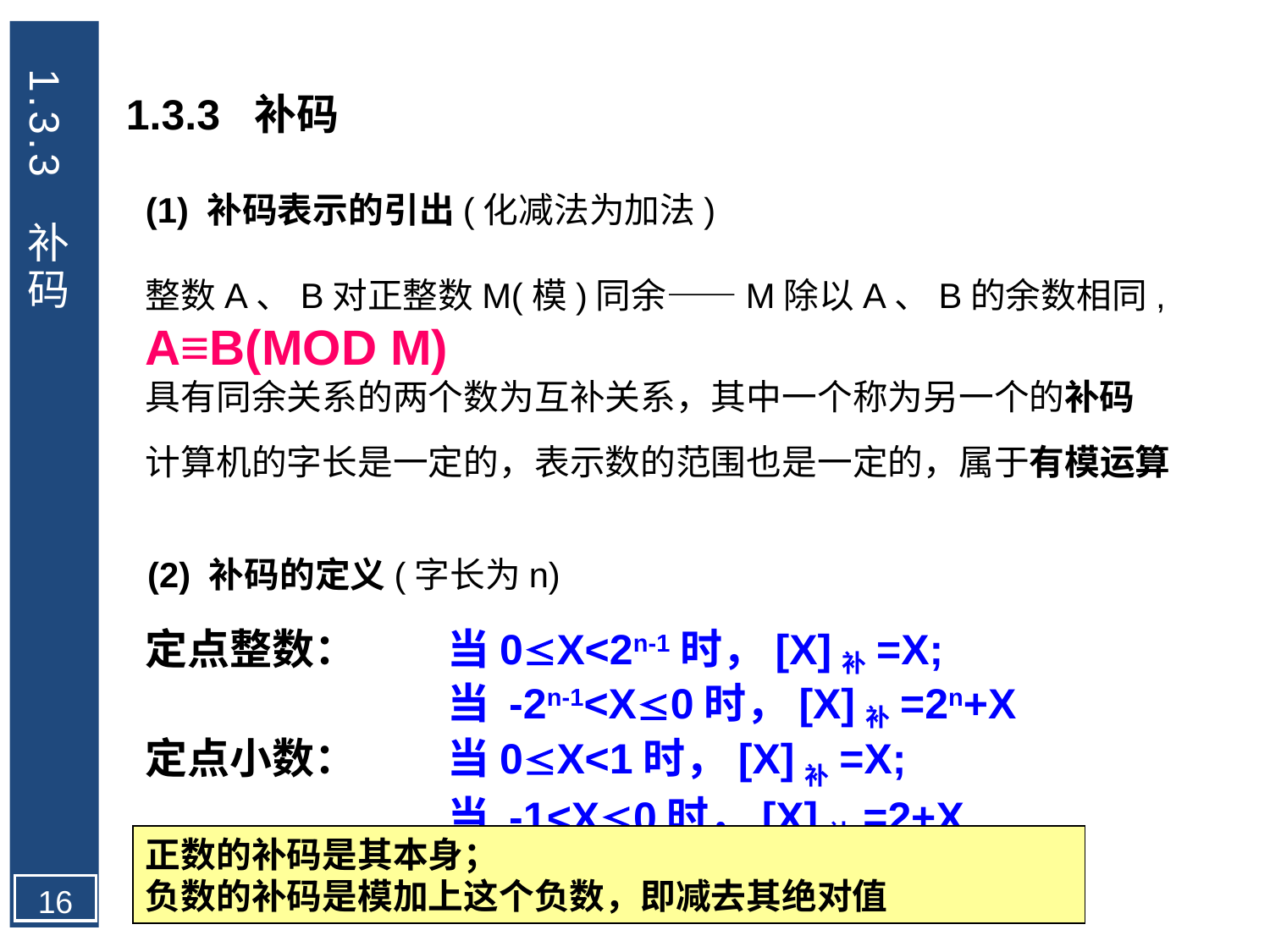

1.3.3  补码
1.3.3  补码
(1) 补码表示的引出(化减法为加法)
整数A、B对正整数M(模)同余——M除以A、B的余数相同,
A≡B(MOD M)
具有同余关系的两个数为互补关系，其中一个称为另一个的补码
计算机的字长是一定的，表示数的范围也是一定的，属于有模运算
(2) 补码的定义(字长为n)
定点整数：	当0≤X<2n-1时，[X]补=X;
			当 -2n-1<X≤0时，[X]补=2n+X
定点小数：	当0≤X<1时，[X]补=X;
			当 -1<X≤0时，[X]补=2+X
正数的补码是其本身；
负数的补码是模加上这个负数，即减去其绝对值
16